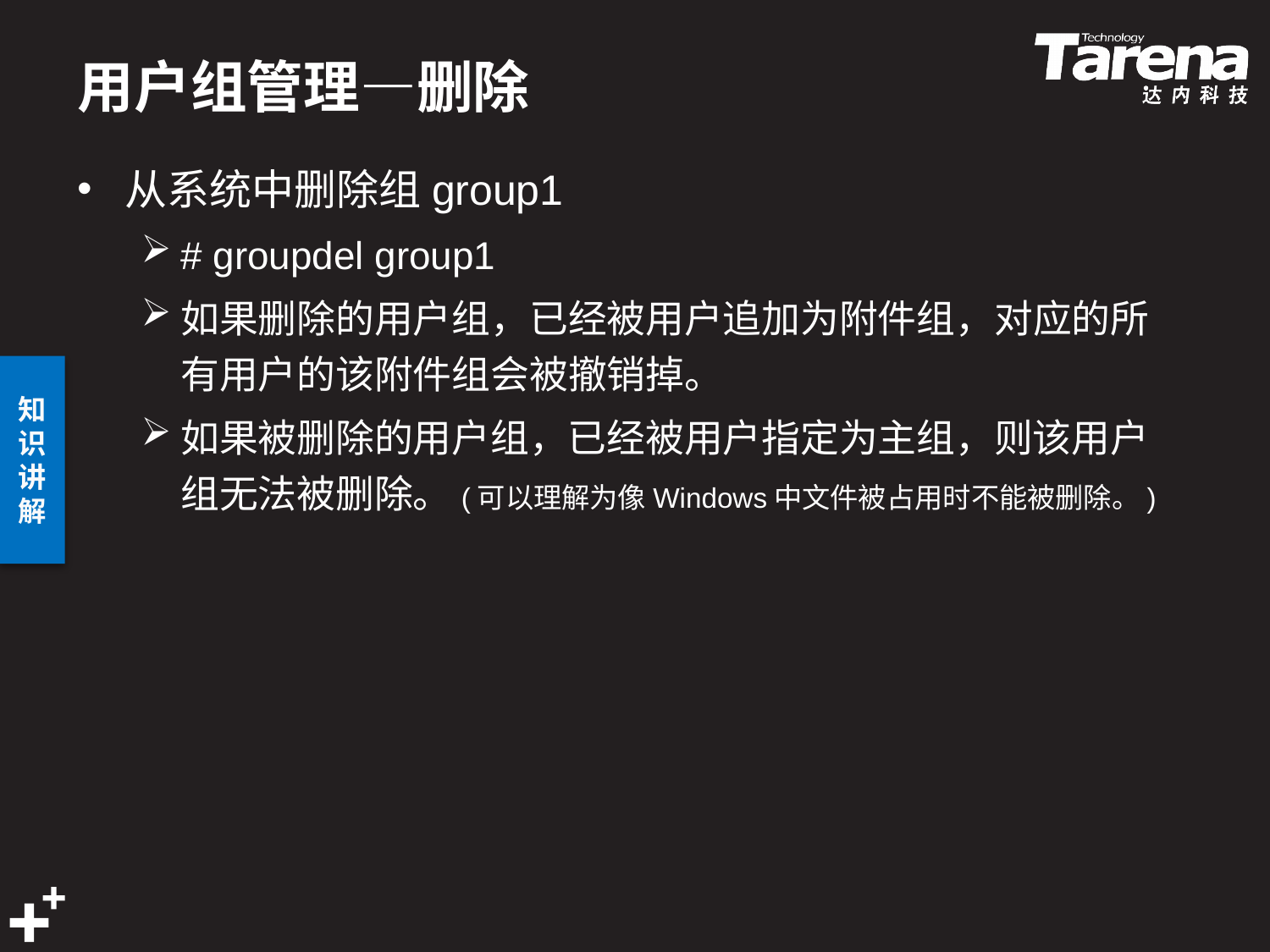

# 用户组管理—删除
从系统中删除组group1
# groupdel group1
如果删除的用户组，已经被用户追加为附件组，对应的所有用户的该附件组会被撤销掉。
如果被删除的用户组，已经被用户指定为主组，则该用户组无法被删除。(可以理解为像Windows中文件被占用时不能被删除。)